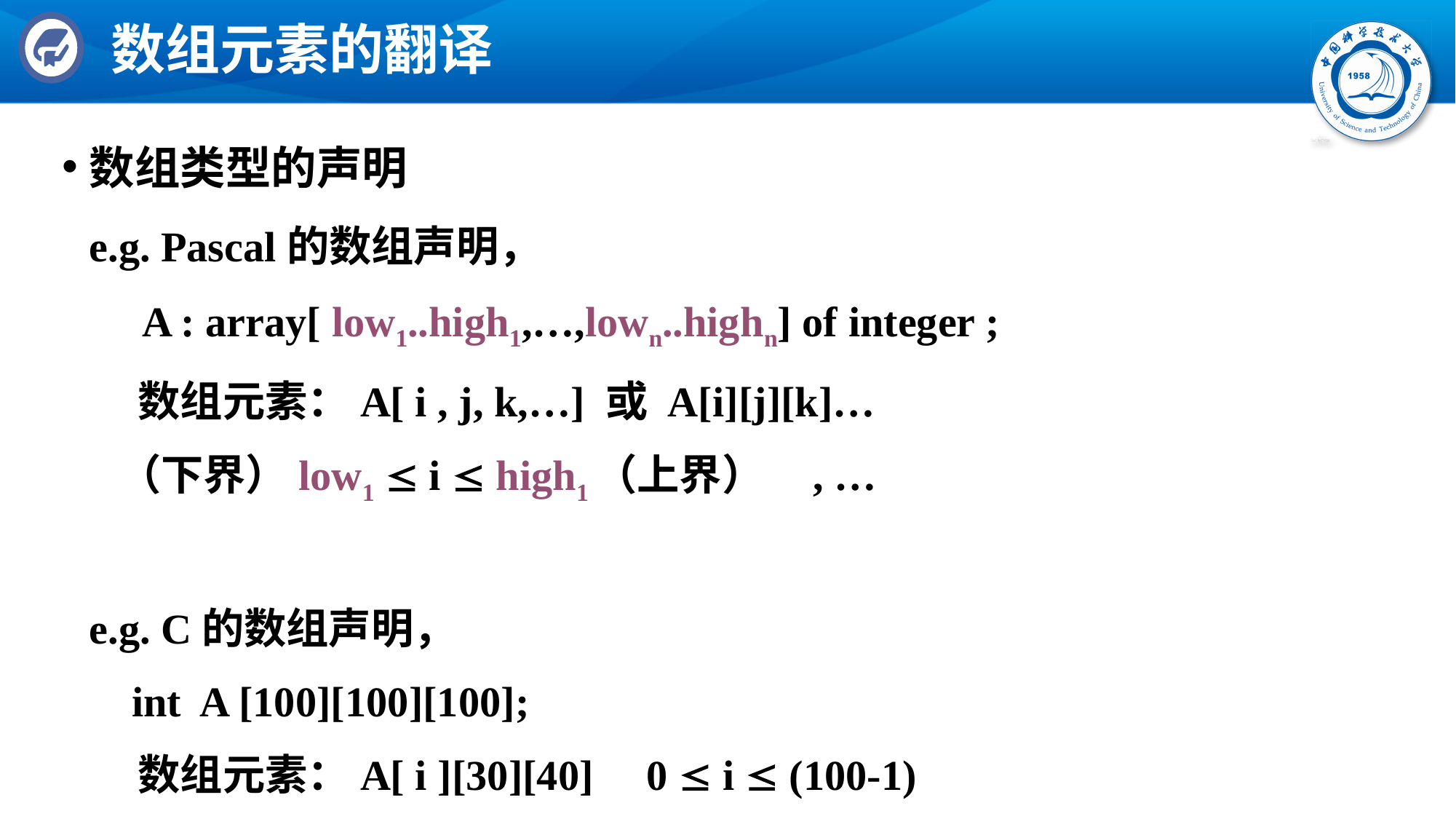

# 数组元素的翻译
数组类型的声明
	e.g. Pascal的数组声明，
	     A : array[ low1..high1,…,lown..highn] of integer ;
	    数组元素：A[ i , j, k,…] 或 A[i][j][k]…
	  （下界）low1 ≤ i ≤ high1（上界）    , …

	e.g. C的数组声明，
	    int  A [100][100][100];
	    数组元素：A[ i ][30][40]     0 ≤ i ≤ (100-1)